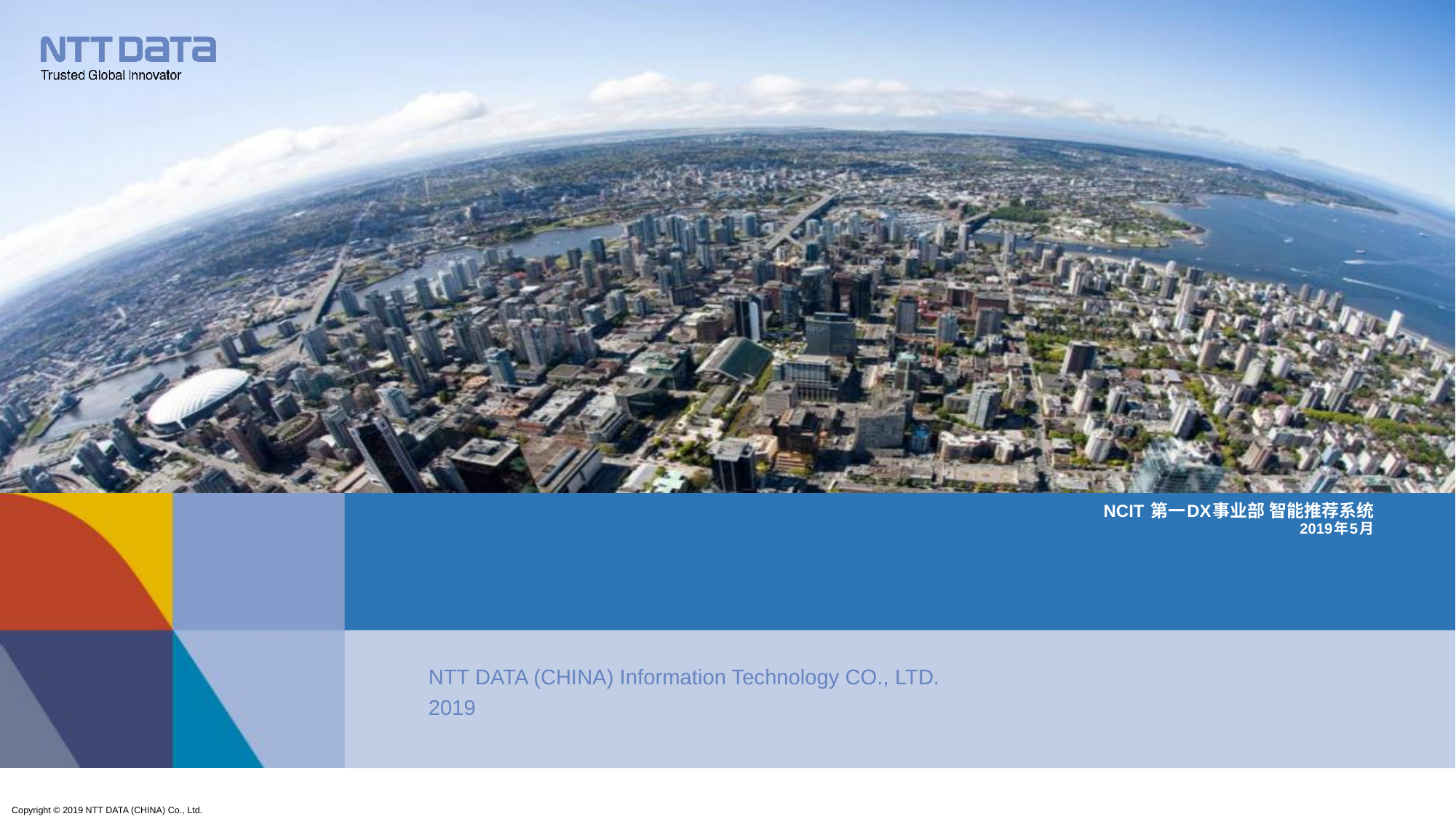

# NCIT 第一DX事业部 智能推荐系统 2019年5月
NTT DATA (CHINA) Information Technology CO., LTD.
2019